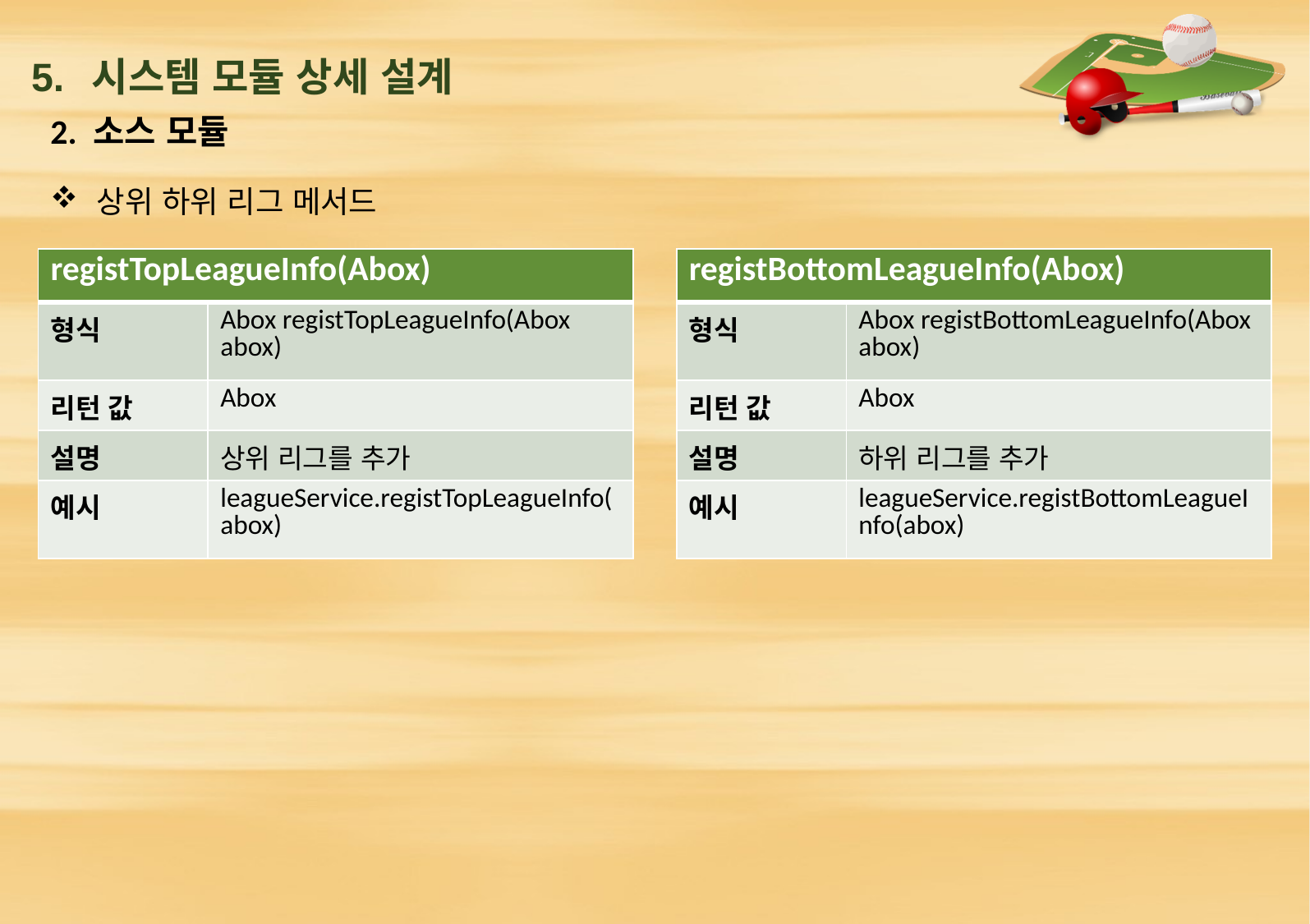

5. 시스템 모듈 상세 설계
2. 소스 모듈
상위 하위 리그 메서드
| registTopLeagueInfo(Abox) |  |
| --- | --- |
| 형식 | Abox registTopLeagueInfo(Abox abox) |
| 리턴 값 | Abox |
| 설명 | 상위 리그를 추가 |
| 예시 | leagueService.registTopLeagueInfo(abox) |
| registBottomLeagueInfo(Abox) |  |
| --- | --- |
| 형식 | Abox registBottomLeagueInfo(Abox abox) |
| 리턴 값 | Abox |
| 설명 | 하위 리그를 추가 |
| 예시 | leagueService.registBottomLeagueInfo(abox) |